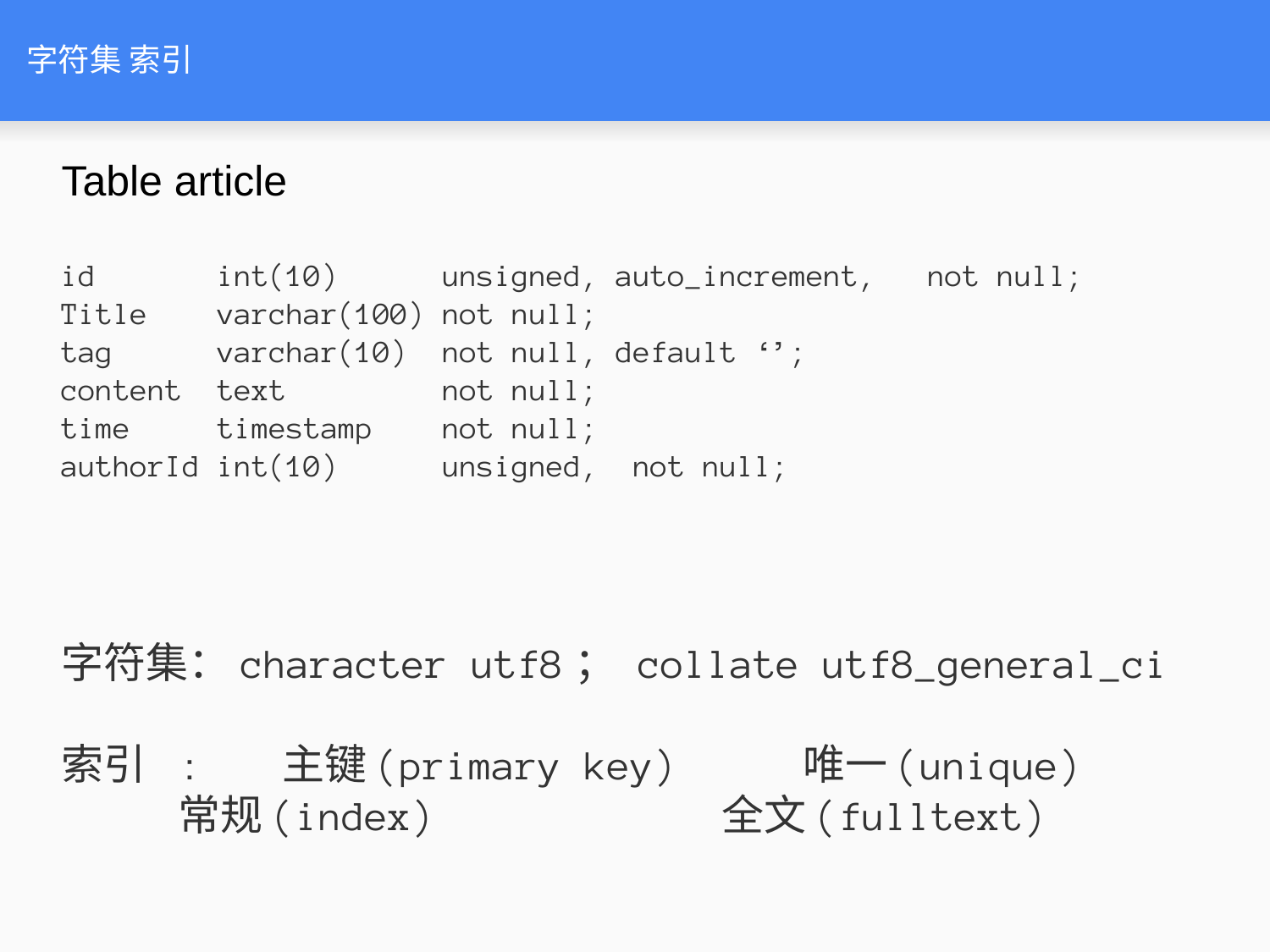

# 字符集 索引
Table article

id       int(10)      unsigned, auto_increment,   not null;
Title    varchar(100) not null;
tag      varchar(10)  not null, default ‘’;
content  text         not null;
time     timestamp    not null;
authorId int(10)      unsigned,  not null;

字符集：character utf8； collate utf8_general_ci

索引  :   主键(primary key)     唯一(unique)
         常规(index)            全文(fulltext)